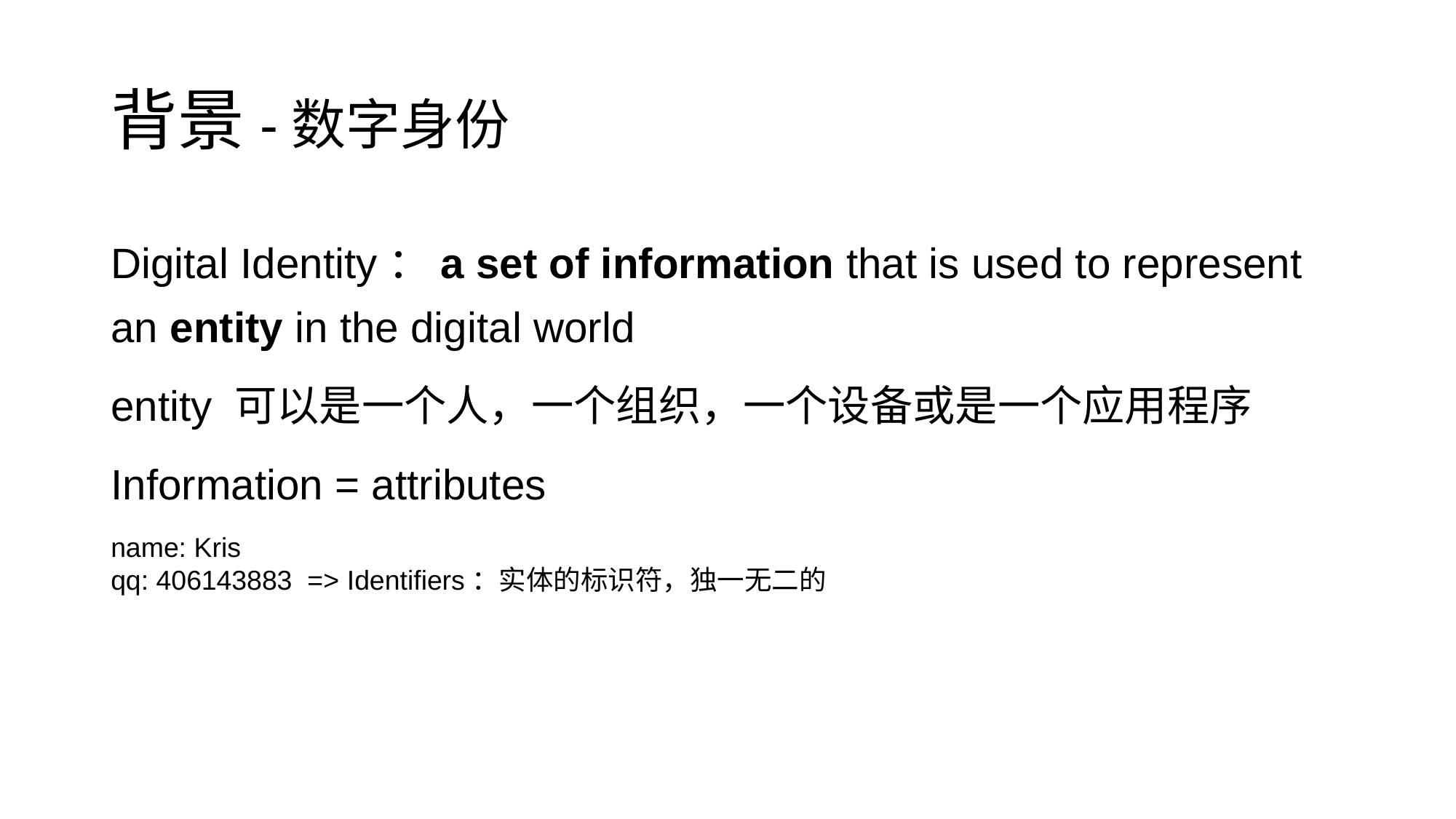

# 背景-数字身份
Digital Identity：a set of information that is used to represent an entity in the digital world
entity 可以是一个人，一个组织，一个设备或是一个应用程序
Information = attributes
name: Kris
qq: 406143883  => Identifiers：实体的标识符，独一无二的